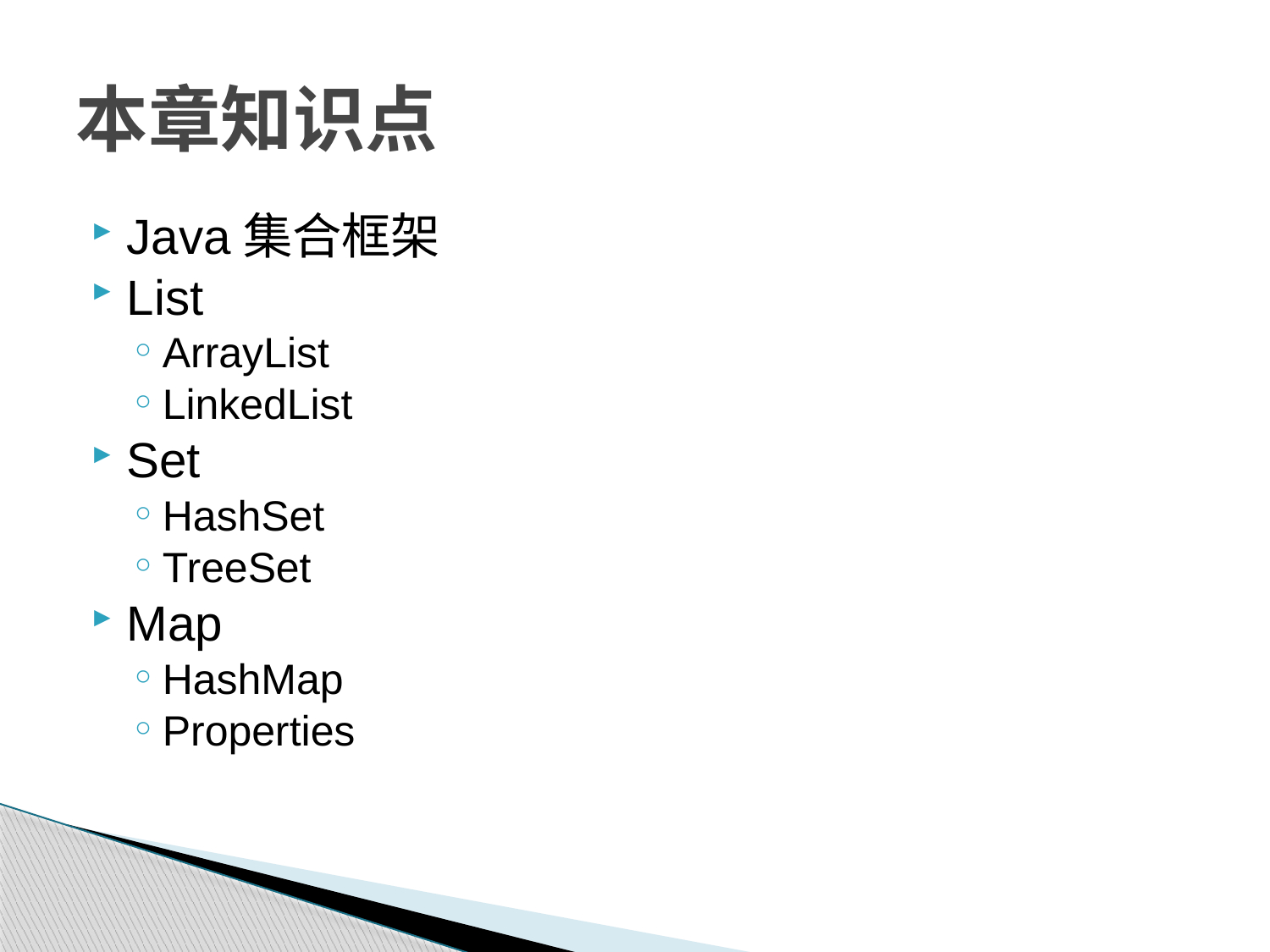

# 本章知识点
Java集合框架
List
ArrayList
LinkedList
Set
HashSet
TreeSet
Map
HashMap
Properties